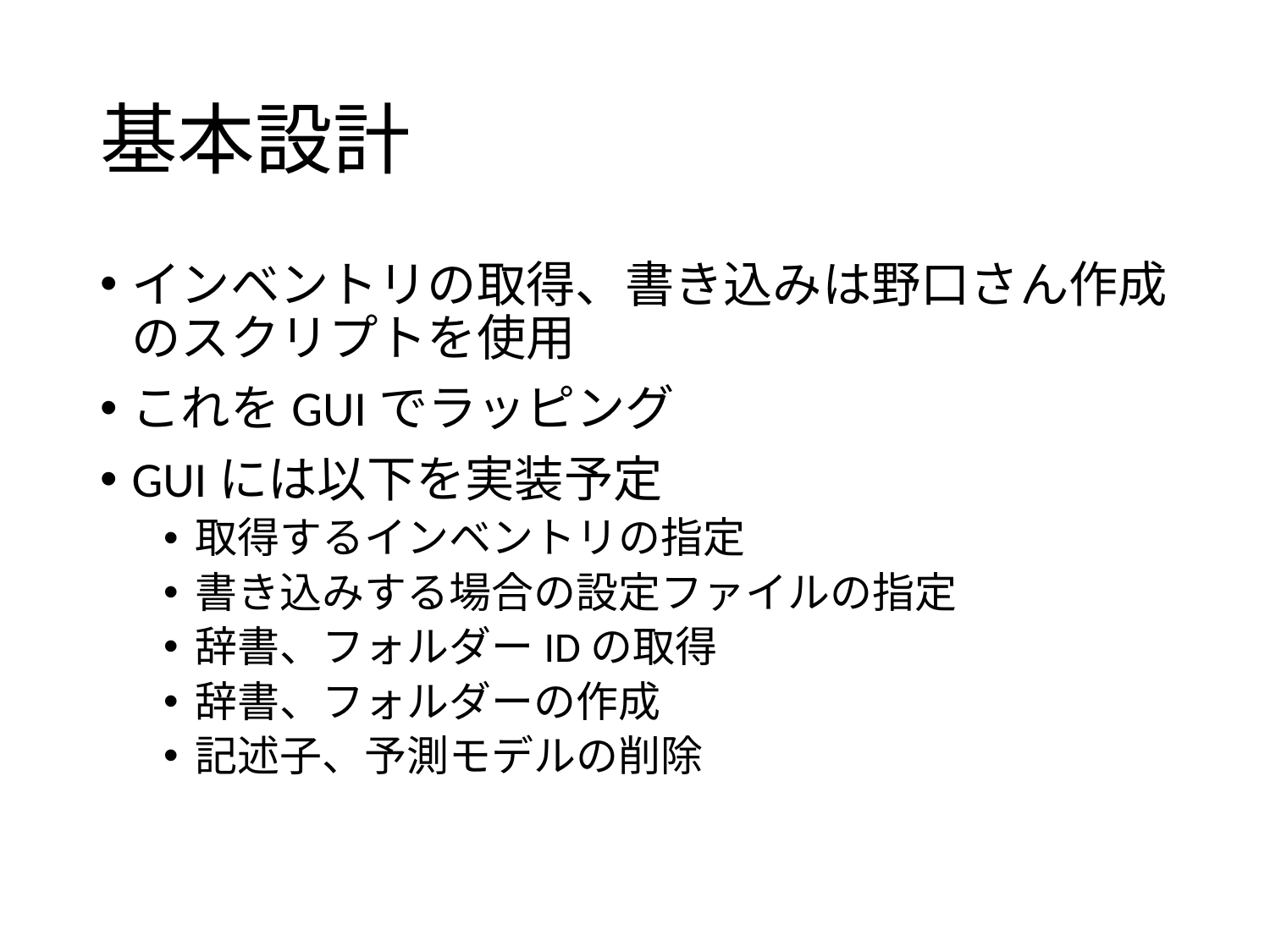

# 基本設計
インベントリの取得、書き込みは野口さん作成のスクリプトを使用
これをGUIでラッピング
GUIには以下を実装予定
取得するインベントリの指定
書き込みする場合の設定ファイルの指定
辞書、フォルダーIDの取得
辞書、フォルダーの作成
記述子、予測モデルの削除